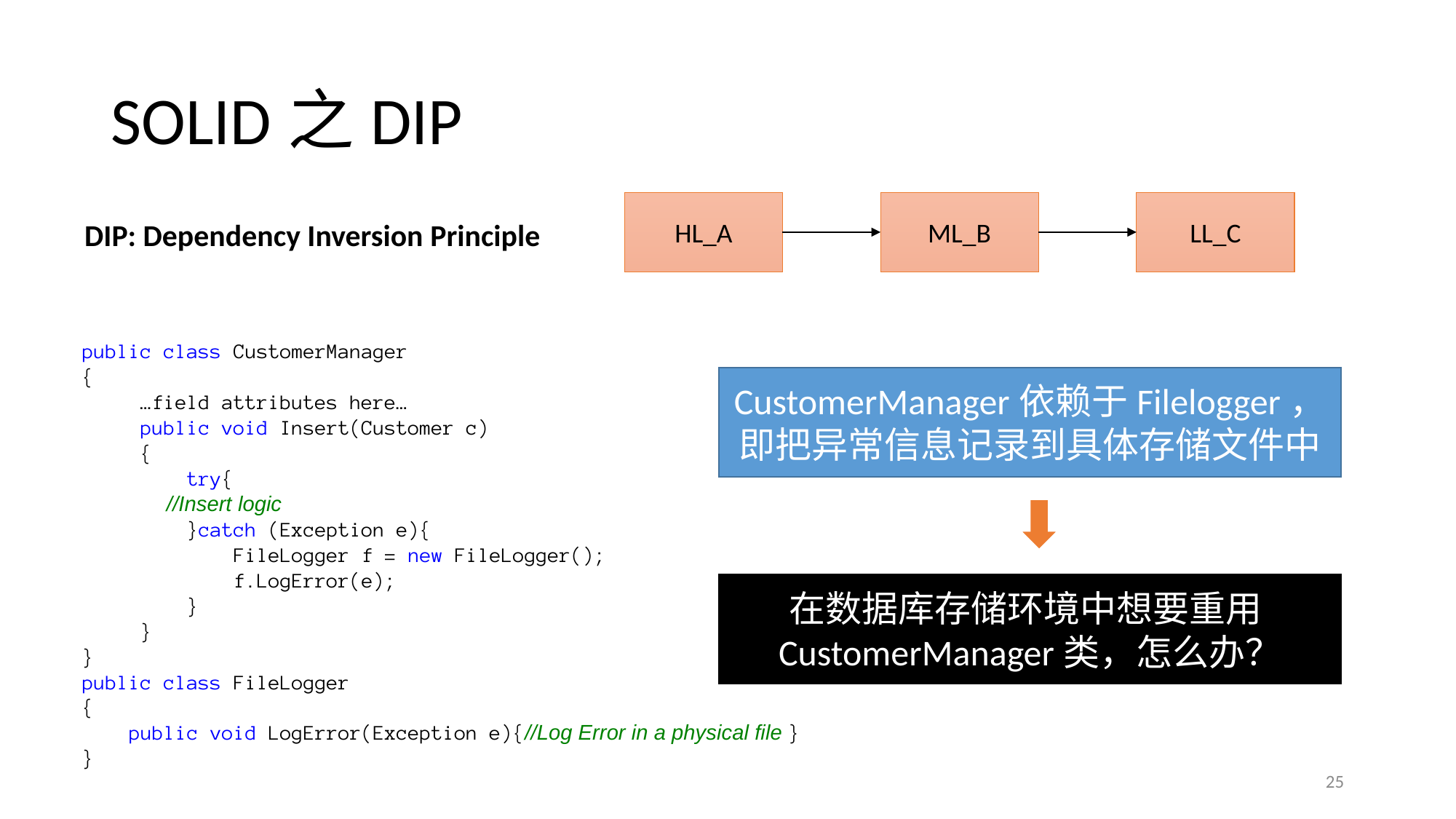

# SOLID之DIP
HL_A
ML_B
LL_C
DIP: Dependency Inversion Principle
public class CustomerManager
{
     …field attributes here…
     public void Insert(Customer c)
     {
         try{
              //Insert logic
         }catch (Exception e){
             FileLogger f = new FileLogger();
             f.LogError(e);
         }
     }
}
public class FileLogger
{
    public void LogError(Exception e){//Log Error in a physical file }
}
CustomerManager依赖于Filelogger，即把异常信息记录到具体存储文件中

在数据库存储环境中想要重用CustomerManager类，怎么办？
25